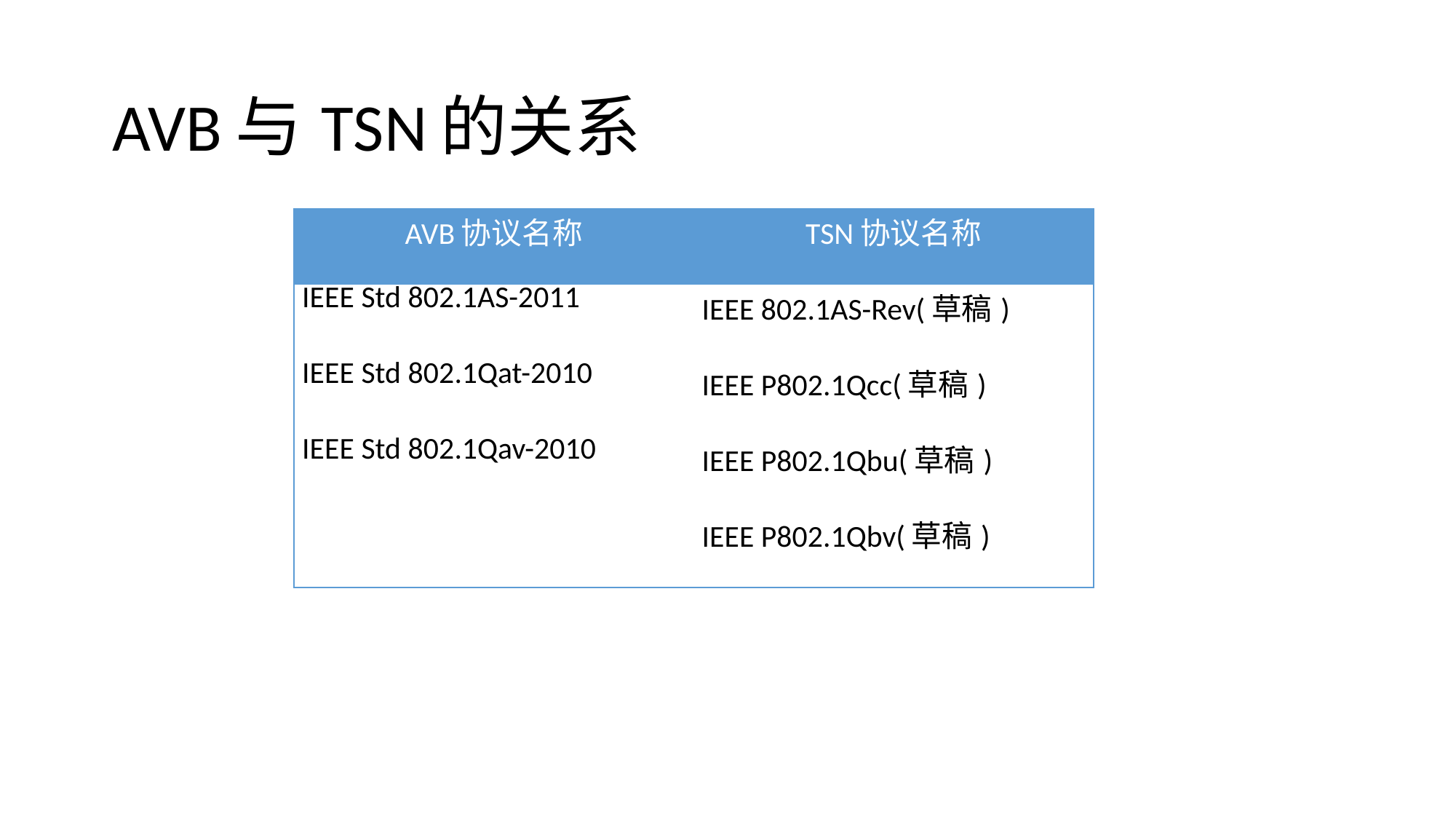

AVB与TSN的关系
| AVB协议名称 | TSN协议名称 |
| --- | --- |
| IEEE Std 802.1AS-2011 | IEEE 802.1AS-Rev(草稿) |
| IEEE Std 802.1Qat-2010 | IEEE P802.1Qcc(草稿) |
| IEEE Std 802.1Qav-2010 | IEEE P802.1Qbu(草稿) |
|  | IEEE P802.1Qbv(草稿) |